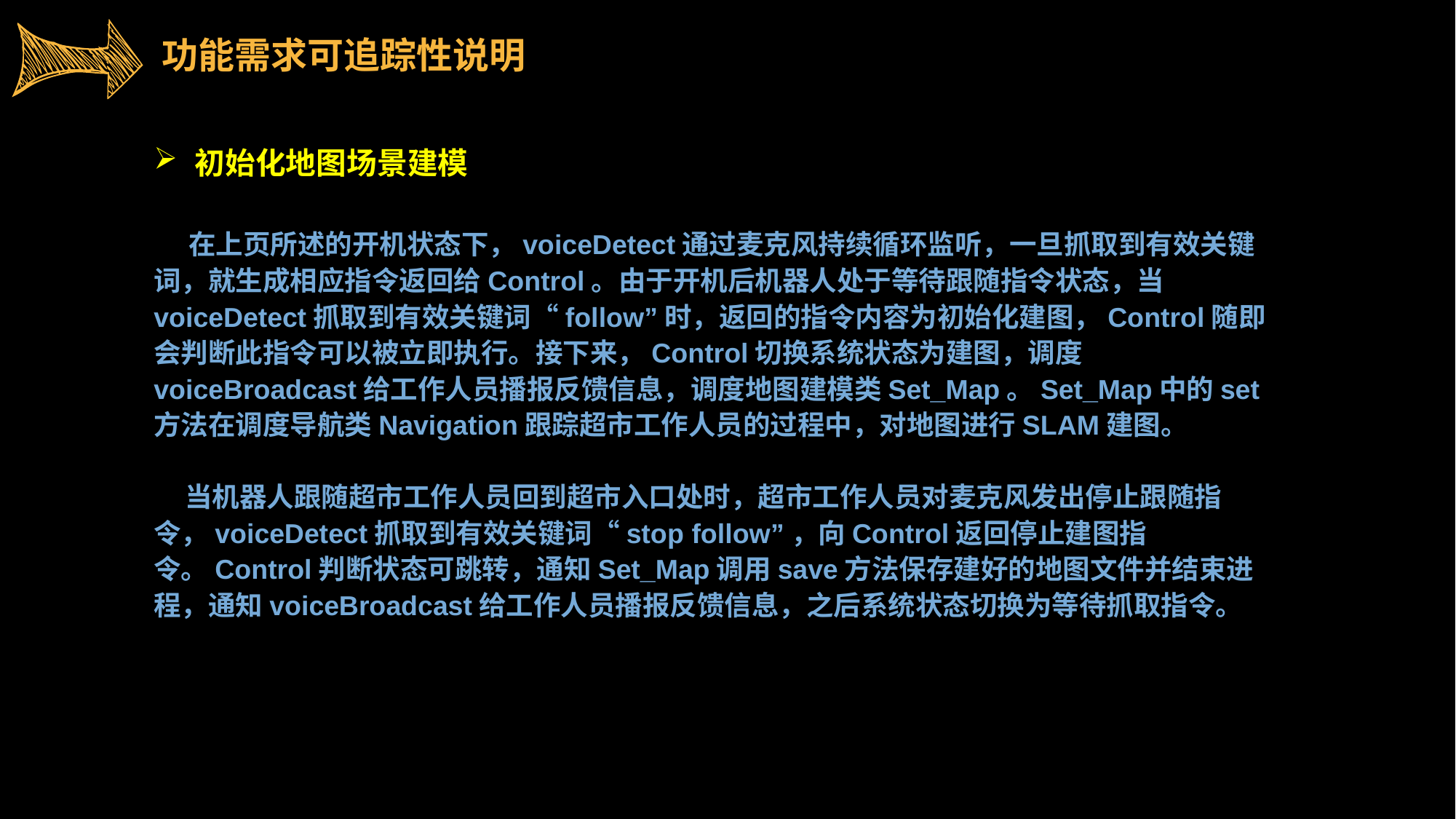

功能需求可追踪性说明
初始化地图场景建模

    在上页所述的开机状态下，voiceDetect通过麦克风持续循环监听，一旦抓取到有效关键词，就生成相应指令返回给Control。由于开机后机器人处于等待跟随指令状态，当voiceDetect抓取到有效关键词“follow”时，返回的指令内容为初始化建图，Control随即会判断此指令可以被立即执行。接下来，Control切换系统状态为建图，调度voiceBroadcast给工作人员播报反馈信息，调度地图建模类Set_Map。Set_Map中的set方法在调度导航类Navigation跟踪超市工作人员的过程中，对地图进行SLAM建图。

    当机器人跟随超市工作人员回到超市入口处时，超市工作人员对麦克风发出停止跟随指令，voiceDetect抓取到有效关键词“stop follow”，向Control返回停止建图指令。Control判断状态可跳转，通知Set_Map调用save方法保存建好的地图文件并结束进程，通知voiceBroadcast给工作人员播报反馈信息，之后系统状态切换为等待抓取指令。